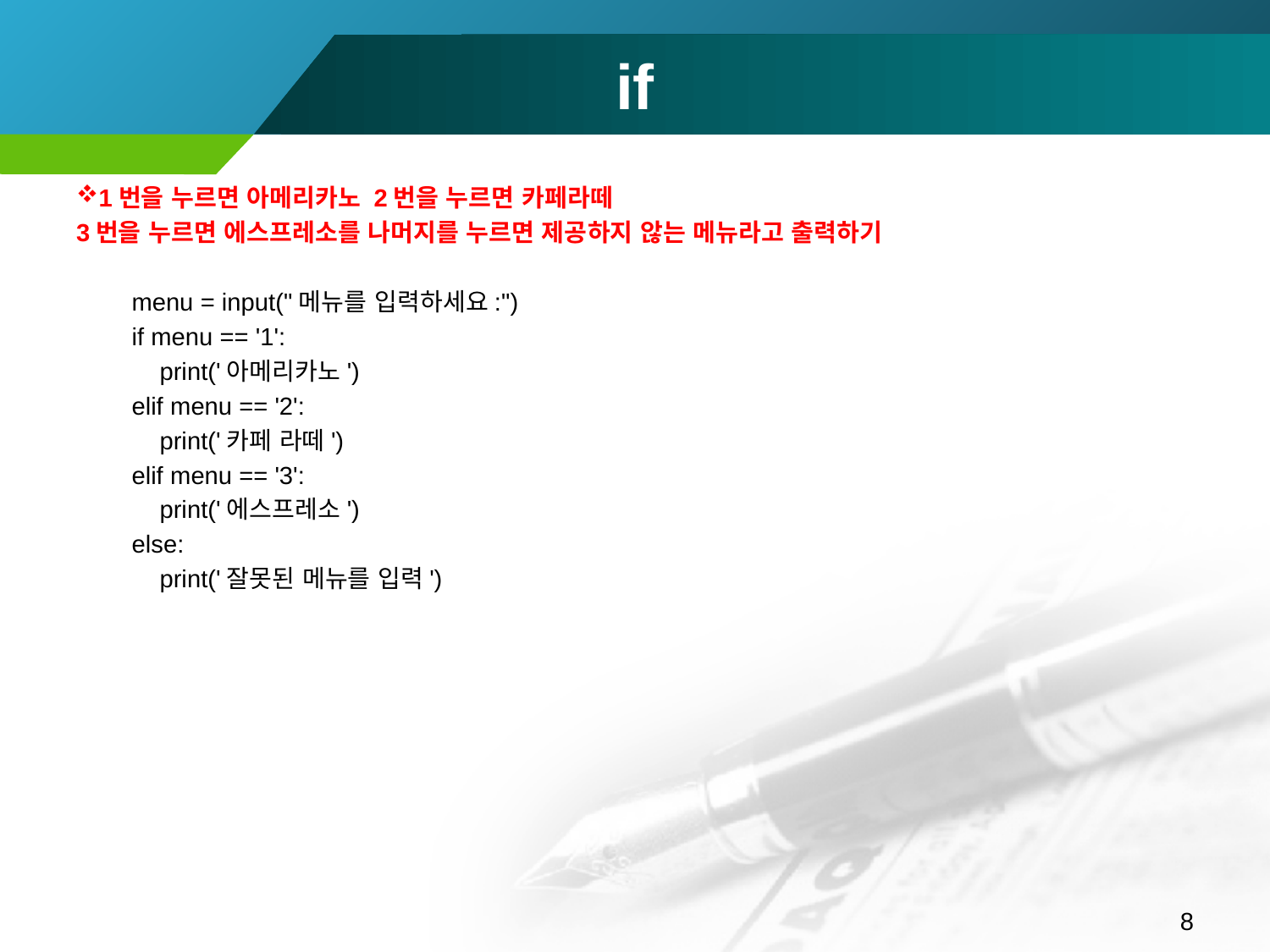

# if
1번을 누르면 아메리카노 2번을 누르면 카페라떼
3번을 누르면 에스프레소를 나머지를 누르면 제공하지 않는 메뉴라고 출력하기

menu = input("메뉴를 입력하세요:")
if menu == '1':
    print('아메리카노')
elif menu == '2':
    print('카페 라떼')
elif menu == '3':
    print('에스프레소')
else:
    print('잘못된 메뉴를 입력')
8